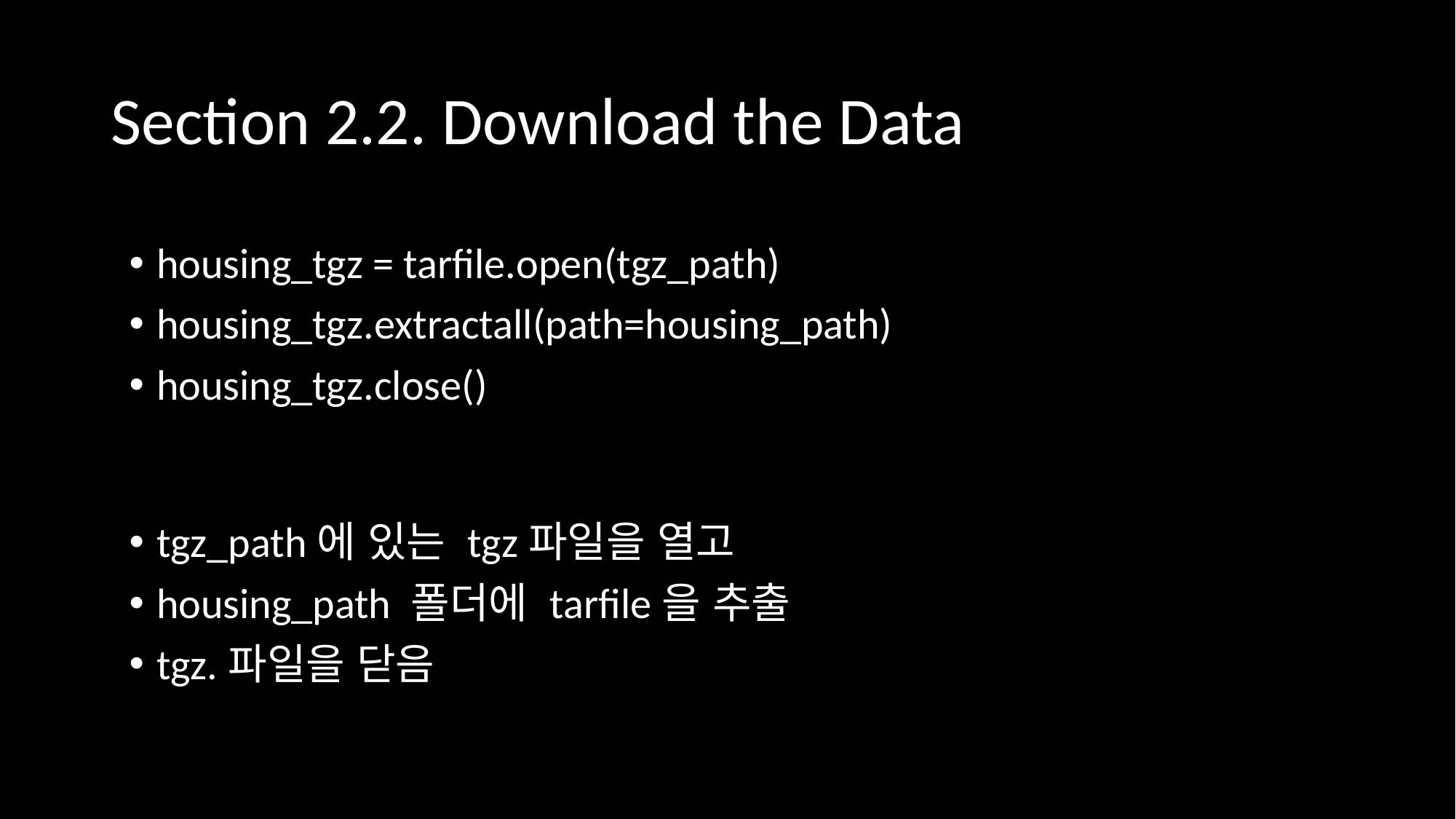

# Section 2.2. Download the Data
housing_tgz = tarfile.open(tgz_path)
housing_tgz.extractall(path=housing_path)
housing_tgz.close()
tgz_path에 있는 tgz파일을 열고
housing_path 폴더에 tarfile을 추출
tgz.파일을 닫음